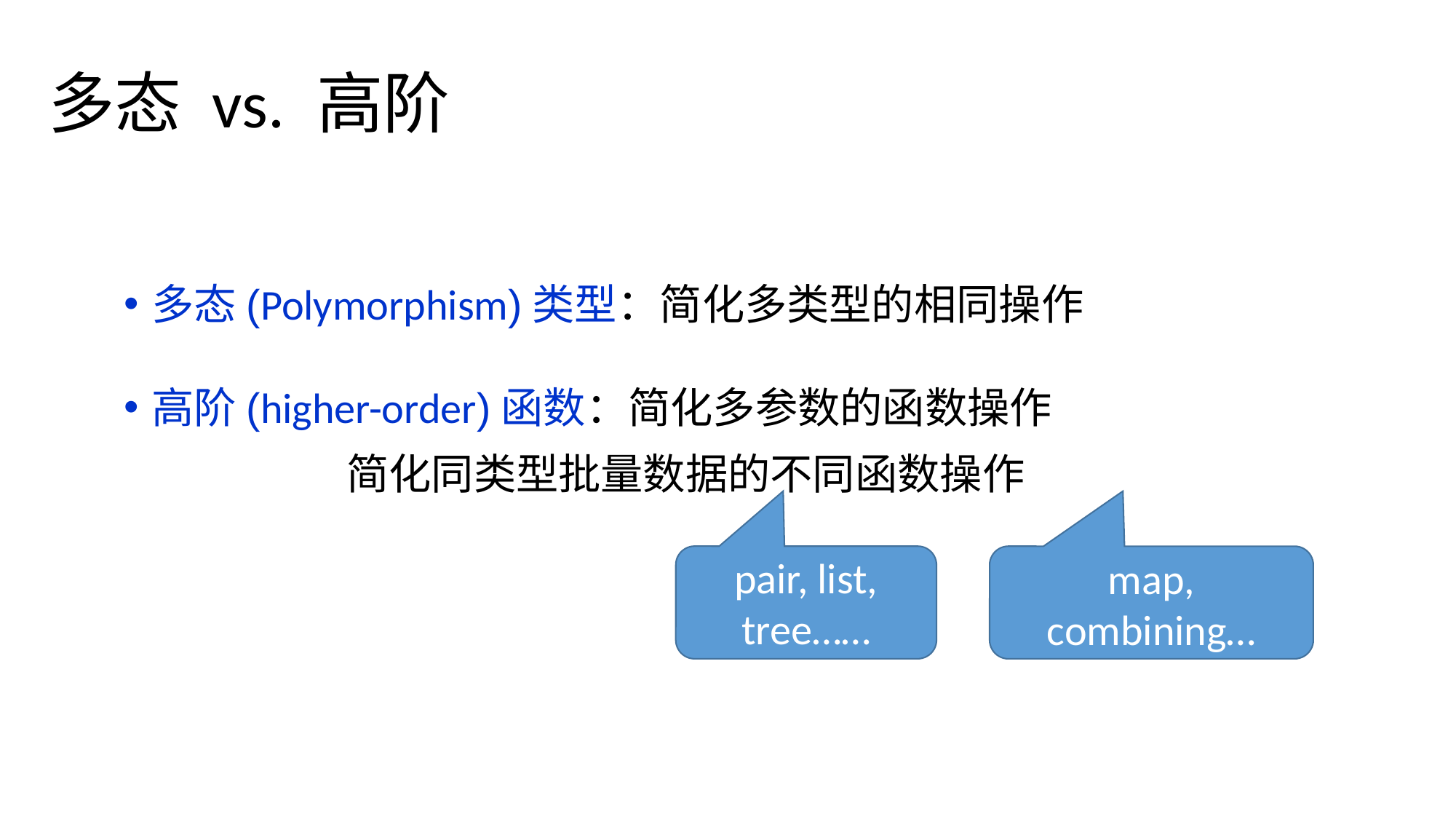

# 多态 vs. 高阶
多态(Polymorphism)类型：简化多类型的相同操作

高阶(higher-order)函数：简化多参数的函数操作
	      	        简化同类型批量数据的不同函数操作
pair, list, tree……
map, combining…